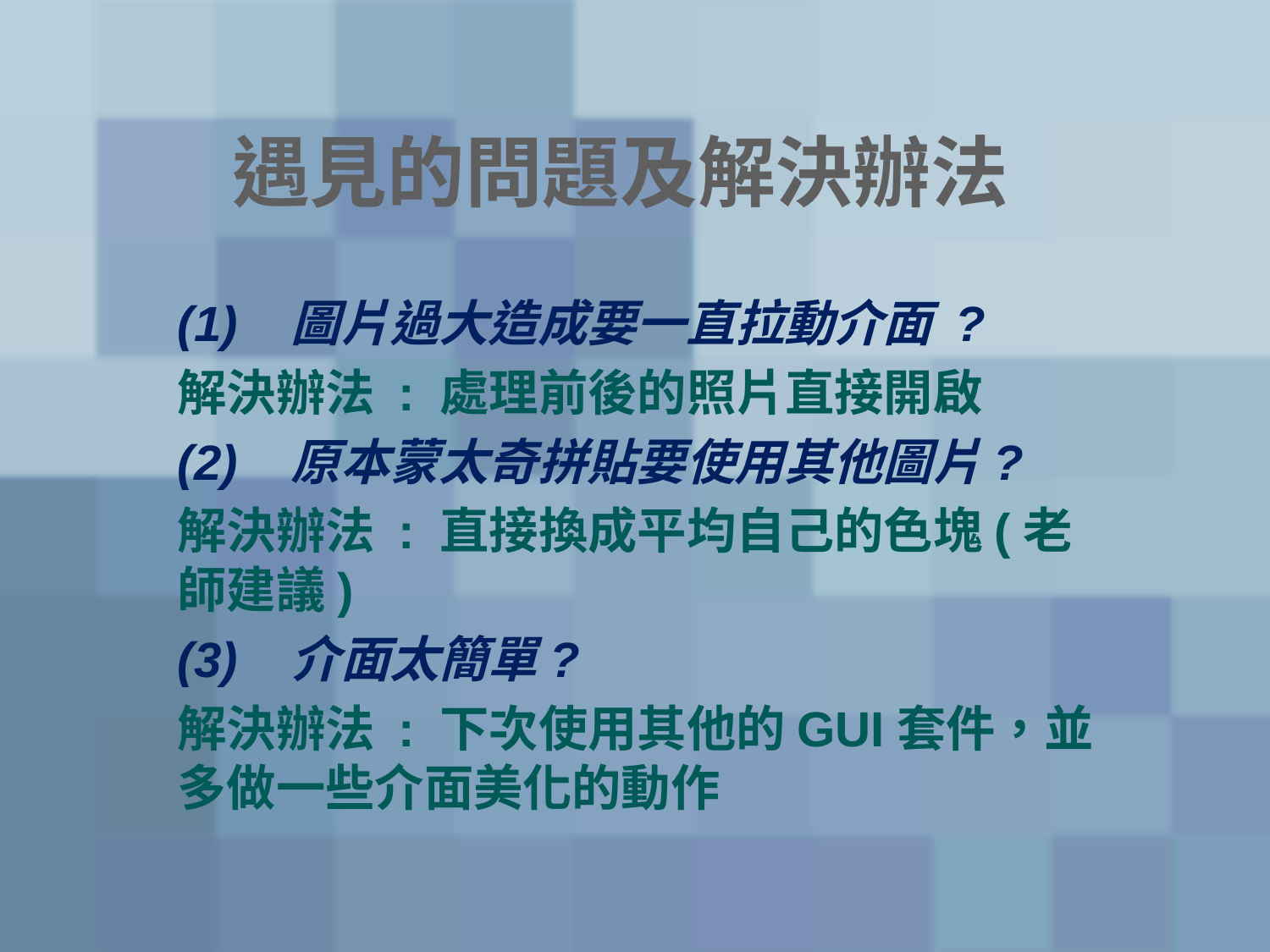

# 遇見的問題及解決辦法
(1)   圖片過大造成要一直拉動介面 ?
解決辦法 : 處理前後的照片直接開啟
(2)   原本蒙太奇拼貼要使用其他圖片?
解決辦法 : 直接換成平均自己的色塊(老師建議)
(3)   介面太簡單?
解決辦法 : 下次使用其他的GUI套件，並多做一些介面美化的動作